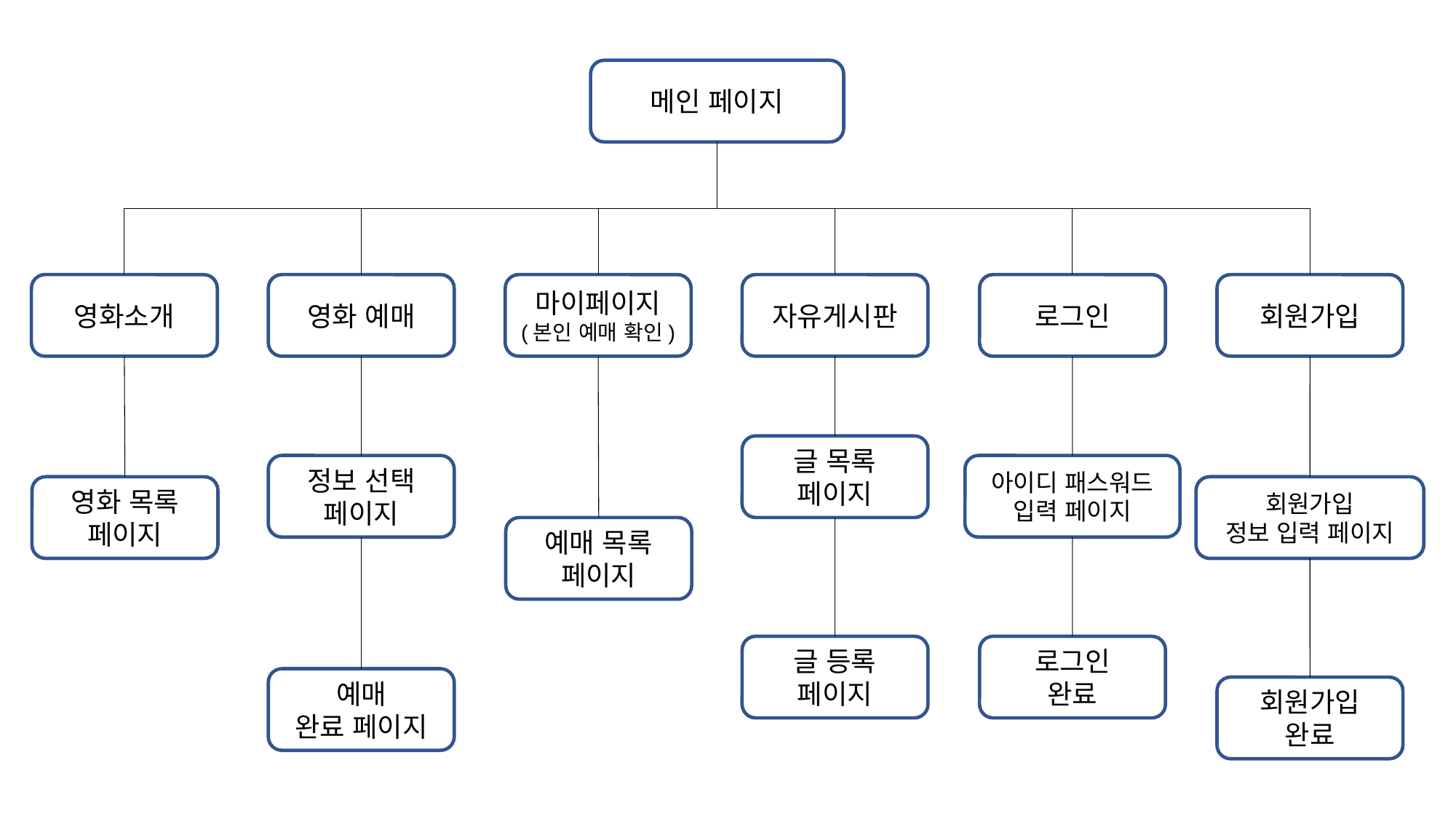

메인 페이지
영화소개
영화 예매
마이페이지
(본인 예매 확인)
자유게시판
로그인
회원가입
글 목록
페이지
정보 선택
페이지
아이디 패스워드
입력 페이지
영화 목록
페이지
회원가입
정보 입력 페이지
예매 목록
페이지
글 등록
페이지
로그인
완료
예매
완료 페이지
회원가입
완료